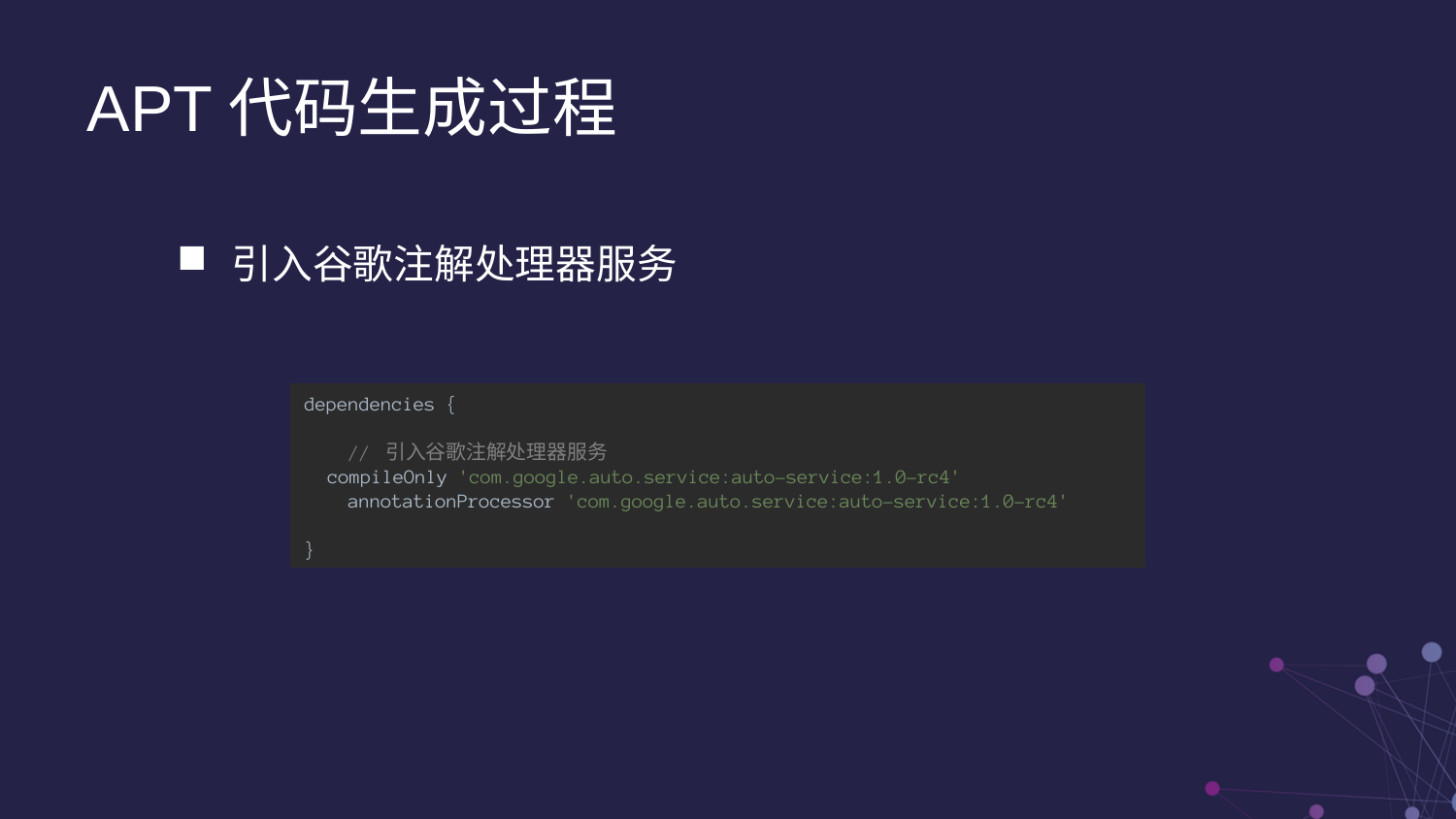

APT代码生成过程
引入谷歌注解处理器服务
dependencies {
    // 引入谷歌注解处理器服务
    compileOnly 'com.google.auto.service:auto-service:1.0-rc4'
    annotationProcessor 'com.google.auto.service:auto-service:1.0-rc4'
}